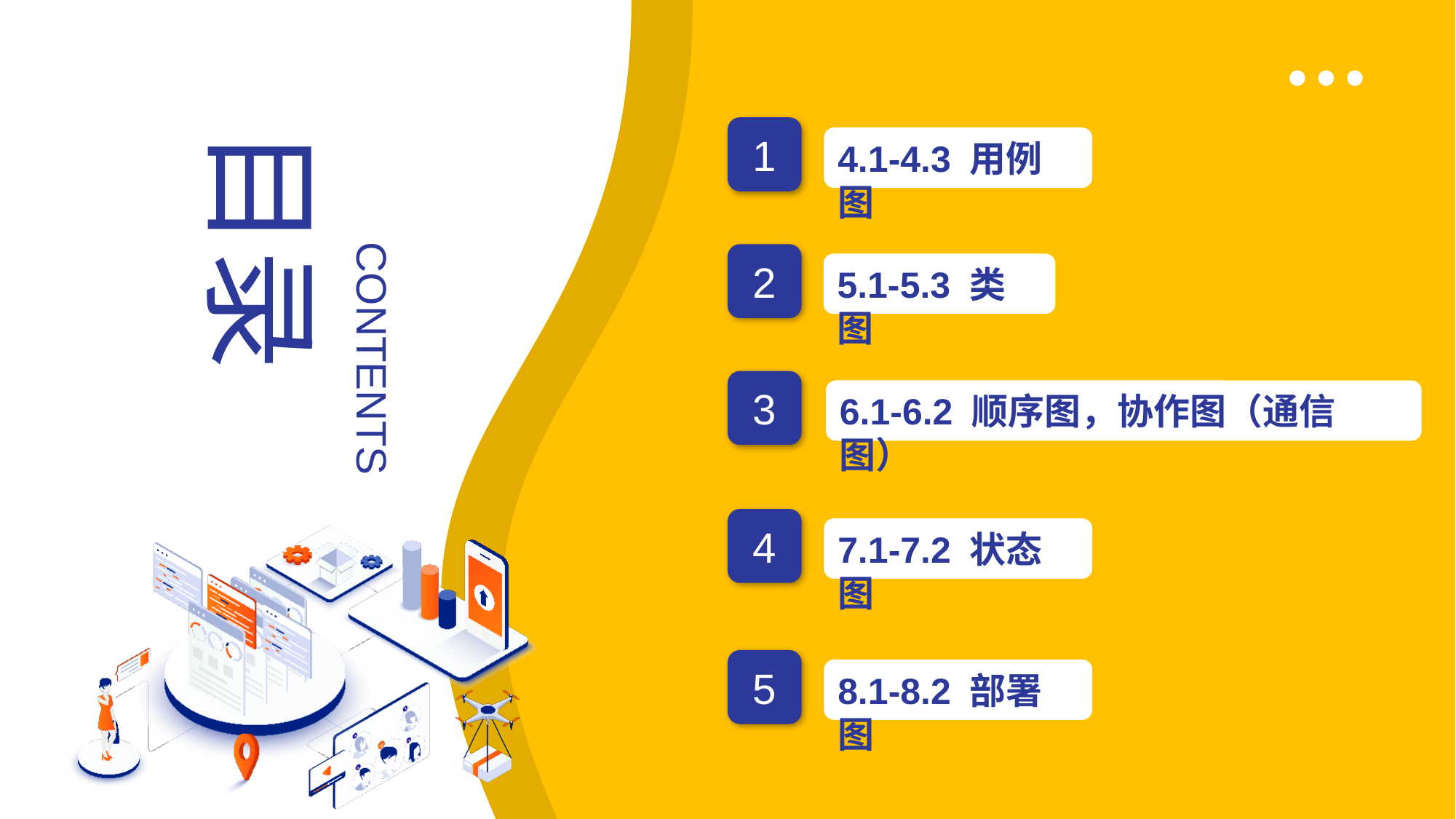

目录
CONTENTS
1
4.1-4.3 用例图
2
5.1-5.3 类图
3
6.1-6.2 顺序图，协作图（通信图）
4
7.1-7.2 状态图
5
8.1-8.2 部署图